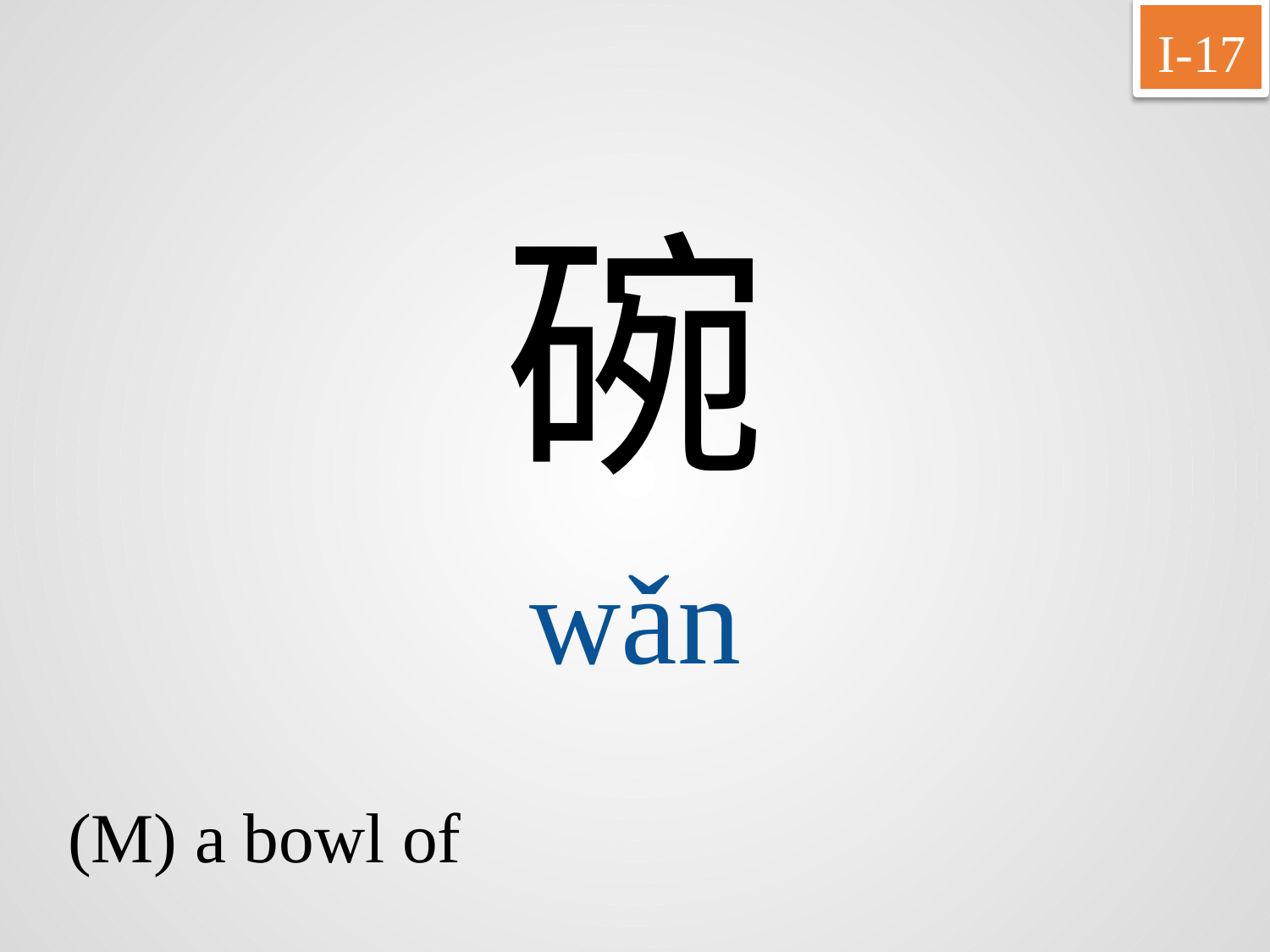

I-17

碗
wǎn
(M) a bowl of